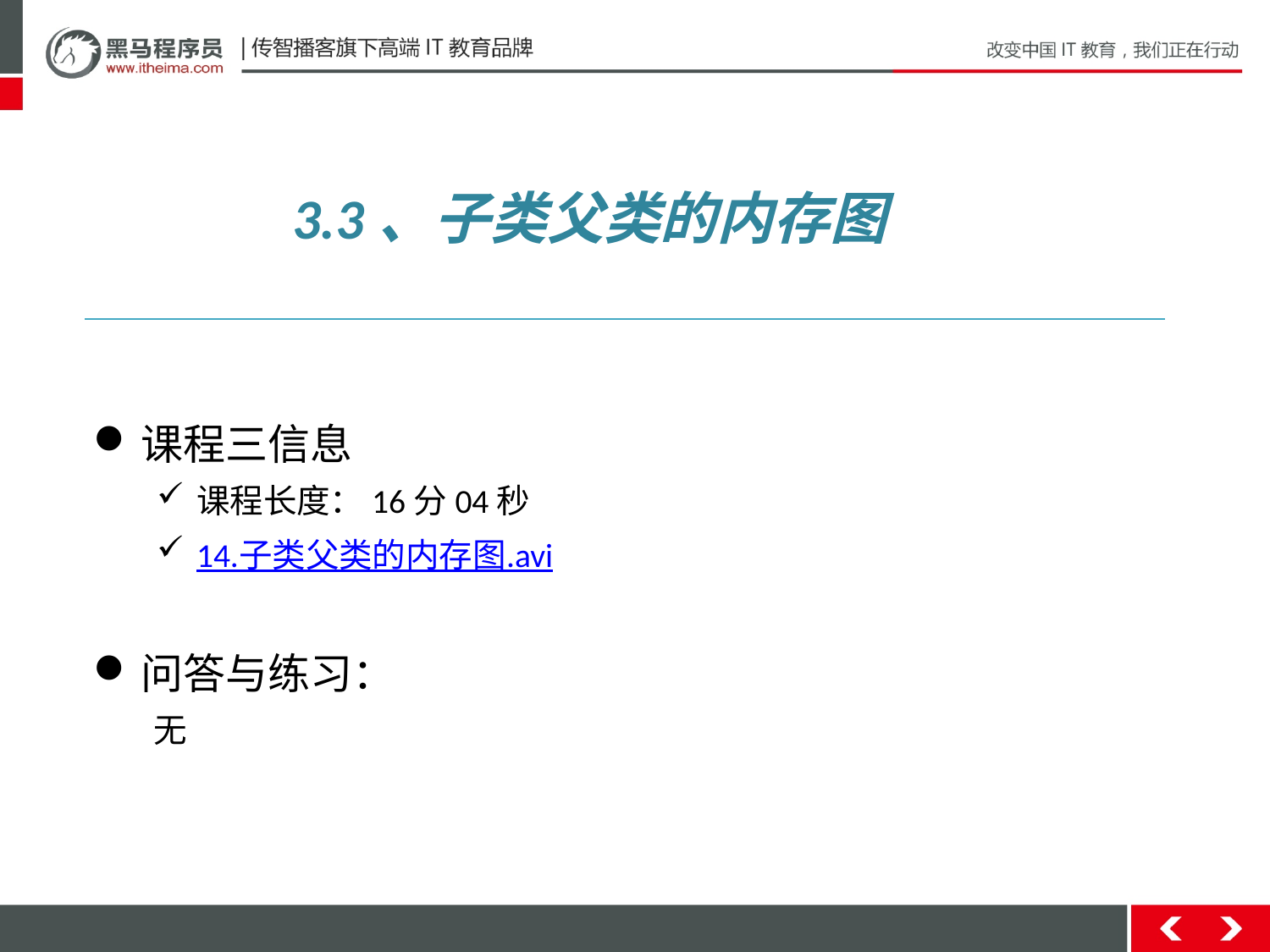

3.3、子类父类的内存图

课程三信息
课程长度：16分04秒
14.子类父类的内存图.avi

问答与练习：
       无